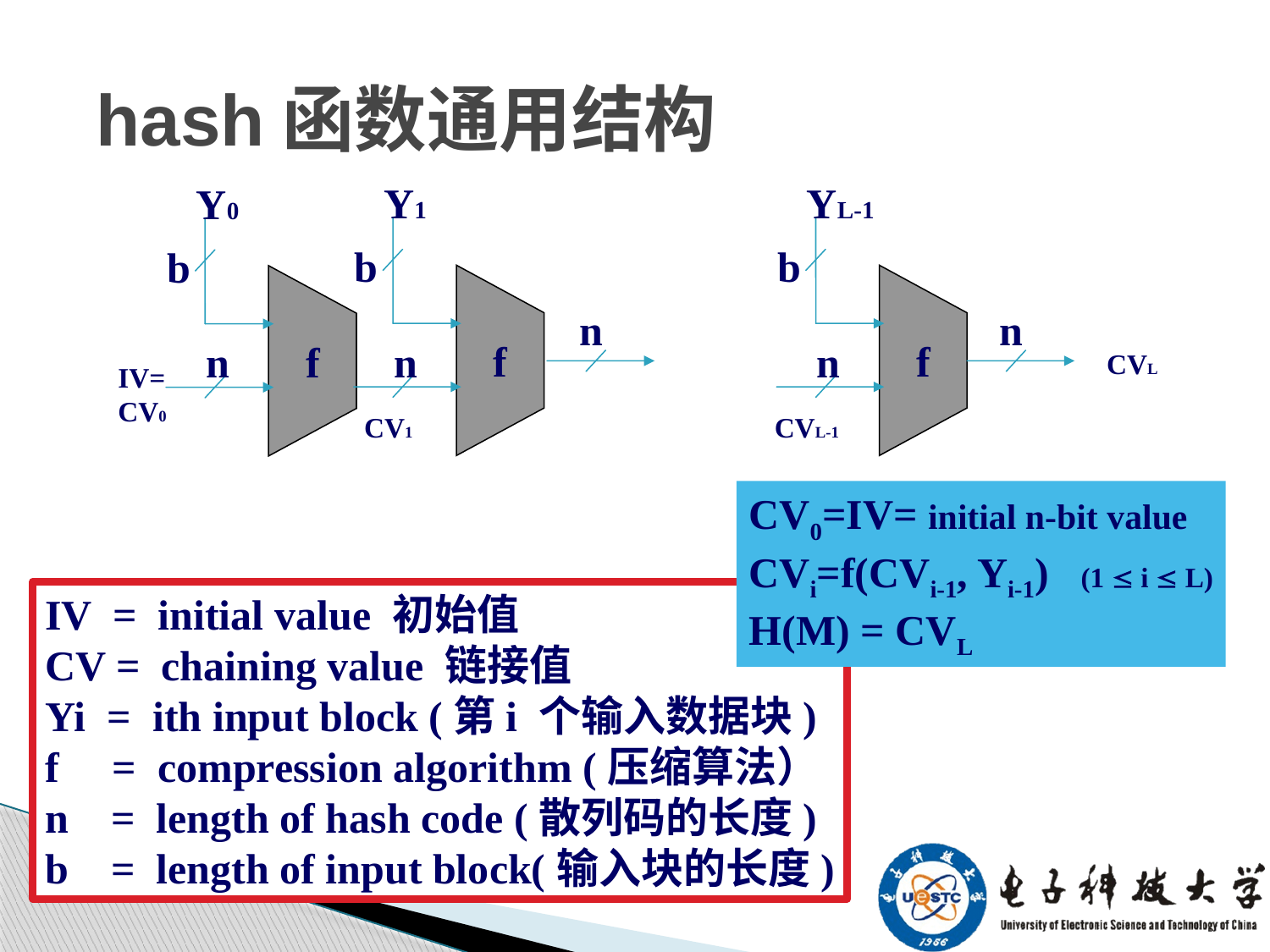

# hash函数通用结构
Y1
YL-1
Y0

b
b
b

n
n

f
f
f
n
n
n
CVL

IV=
CV0

CV1
CVL-1

CV0=IV= initial n-bit value
CVi=f(CVi-1, Yi-1)   (1 ≤ i ≤ L)
H(M) = CVL
IV  =  initial value 初始值
CV =  chaining value 链接值
Yi  =  ith input block (第i 个输入数据块)
f     =  compression algorithm (压缩算法）
n    =  length of hash code (散列码的长度)
b    =  length of input block(输入块的长度)